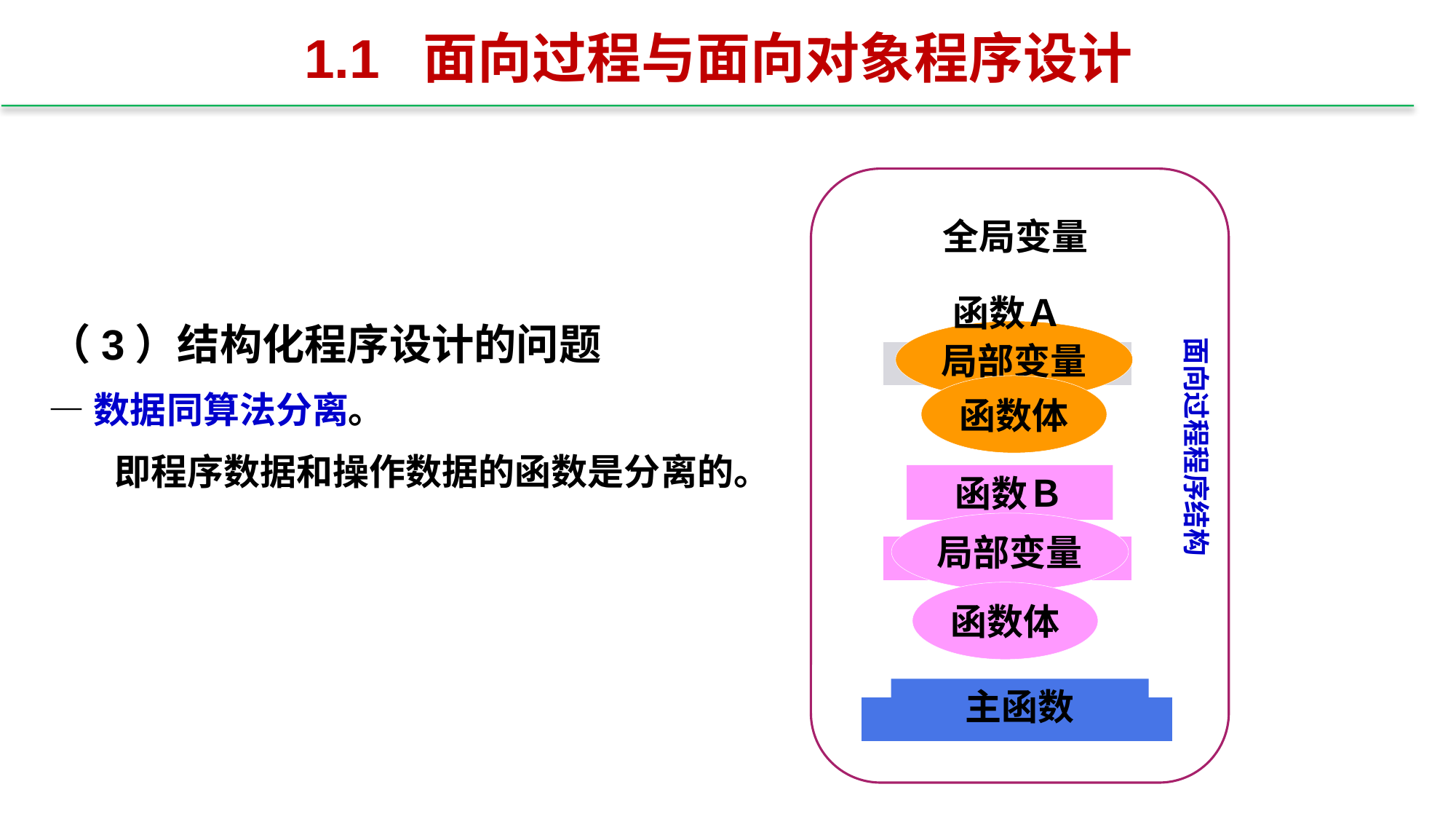

# 1.1  面向过程与面向对象程序设计

全局变量
函数Ａ
局部变量

函数体
（3）结构化程序设计的问题
—数据同算法分离。
       即程序数据和操作数据的函数是分离的。
面向过程程序结构
函数Ｂ
局部变量

函数体
主函数